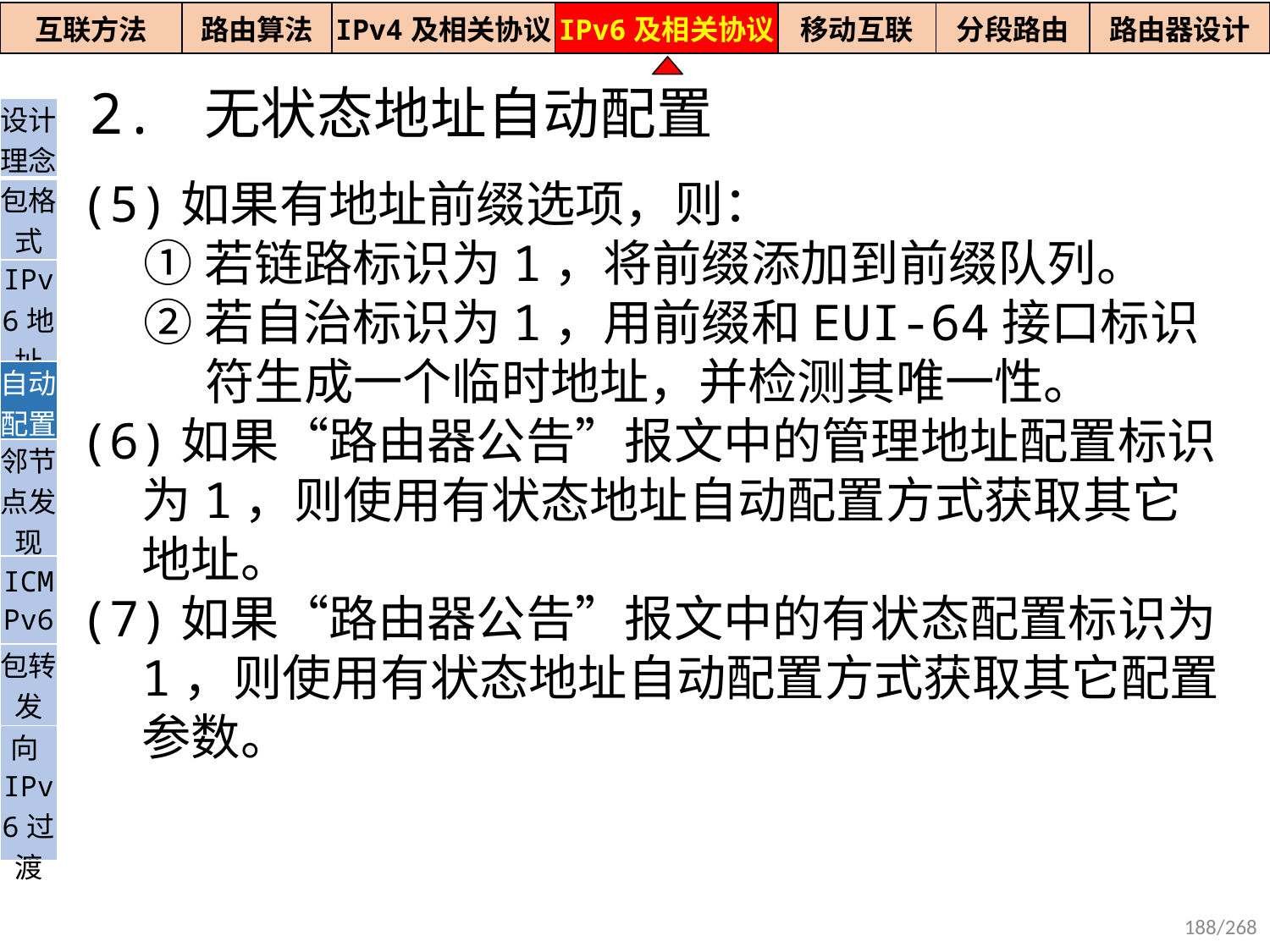

| 互联方法 | 路由算法 | IPv4及相关协议 | IPv6及相关协议 | 移动互联 | 分段路由 | 路由器设计 |
| --- | --- | --- | --- | --- | --- | --- |

2. 无状态地址自动配置
| 设计理念 |
| --- |
| 包格式 |
| IPv6地址 |
| 自动配置 |
| 邻节点发现 |
| ICMPv6 |
| 包转发 |
| 向IPv6过渡 |
(5)如果有地址前缀选项，则：
①若链路标识为1，将前缀添加到前缀队列。
②若自治标识为1，用前缀和EUI-64接口标识符生成一个临时地址，并检测其唯一性。
(6)如果“路由器公告”报文中的管理地址配置标识为1，则使用有状态地址自动配置方式获取其它地址。
(7)如果“路由器公告”报文中的有状态配置标识为1，则使用有状态地址自动配置方式获取其它配置参数。
188/268